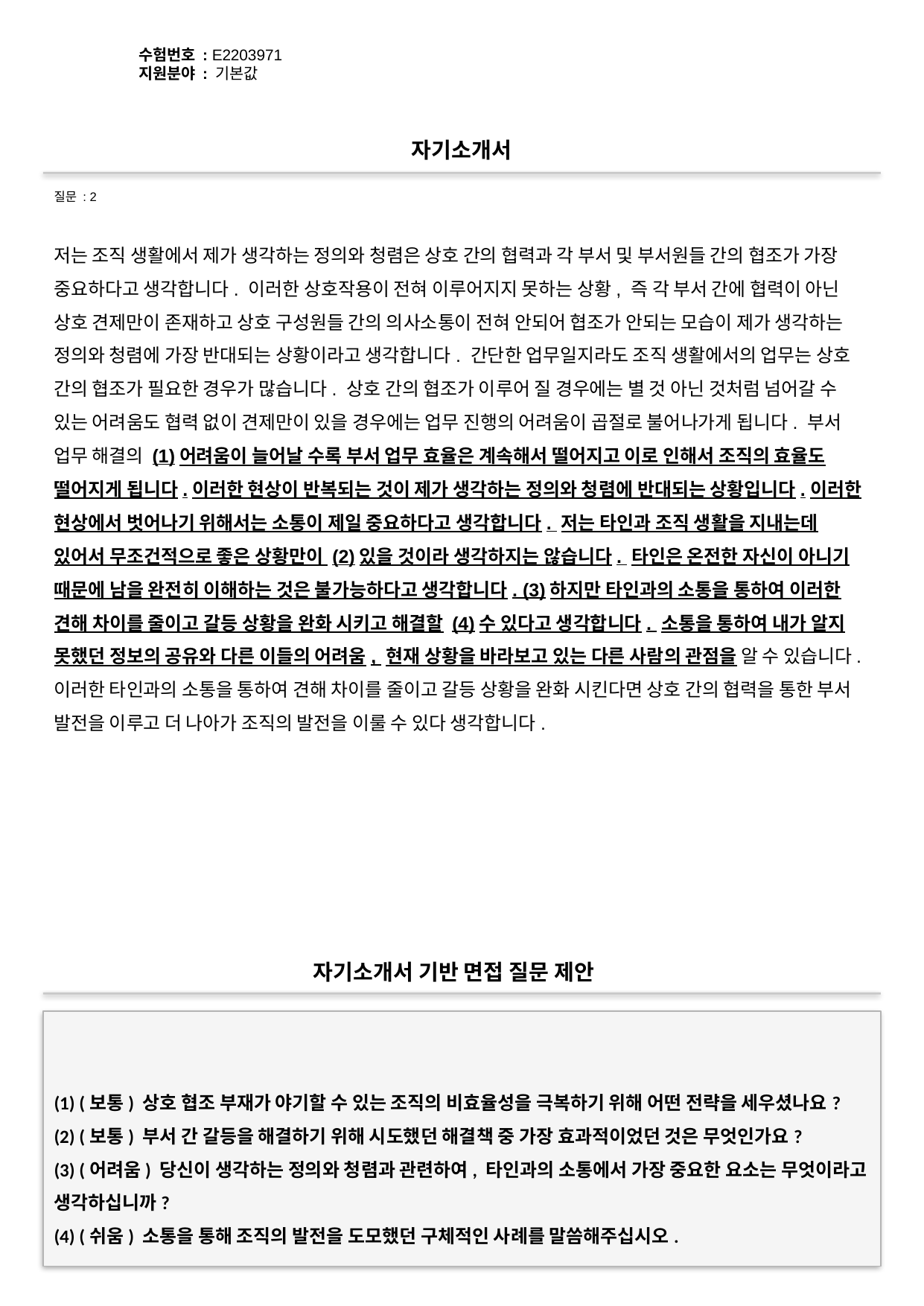

수험번호 : E2203971
지원분야 : 기본값
#

자기소개서

질문 : 2

저는 조직 생활에서 제가 생각하는 정의와 청렴은 상호 간의 협력과 각 부서 및 부서원들 간의 협조가 가장 중요하다고 생각합니다. 이러한 상호작용이 전혀 이루어지지 못하는 상황, 즉 각 부서 간에 협력이 아닌 상호 견제만이 존재하고 상호 구성원들 간의 의사소통이 전혀 안되어 협조가 안되는 모습이 제가 생각하는 정의와 청렴에 가장 반대되는 상황이라고 생각합니다. 간단한 업무일지라도 조직 생활에서의 업무는 상호 간의 협조가 필요한 경우가 많습니다. 상호 간의 협조가 이루어 질 경우에는 별 것 아닌 것처럼 넘어갈 수 있는 어려움도 협력 없이 견제만이 있을 경우에는 업무 진행의 어려움이 곱절로 불어나가게 됩니다. 부서 업무 해결의 (1)어려움이 늘어날 수록 부서 업무 효율은 계속해서 떨어지고 이로 인해서 조직의 효율도 떨어지게 됩니다.이러한 현상이 반복되는 것이 제가 생각하는 정의와 청렴에 반대되는 상황입니다.이러한 현상에서 벗어나기 위해서는 소통이 제일 중요하다고 생각합니다. 저는 타인과 조직 생활을 지내는데 있어서 무조건적으로 좋은 상황만이 (2)있을 것이라 생각하지는 않습니다. 타인은 온전한 자신이 아니기 때문에 남을 완전히 이해하는 것은 불가능하다고 생각합니다. (3)하지만 타인과의 소통을 통하여 이러한 견해 차이를 줄이고 갈등 상황을 완화 시키고 해결할 (4)수 있다고 생각합니다. 소통을 통하여 내가 알지 못했던 정보의 공유와 다른 이들의 어려움, 현재 상황을 바라보고 있는 다른 사람의 관점을 알 수 있습니다. 이러한 타인과의 소통을 통하여 견해 차이를 줄이고 갈등 상황을 완화 시킨다면 상호 간의 협력을 통한 부서 발전을 이루고 더 나아가 조직의 발전을 이룰 수 있다 생각합니다.

자기소개서 기반 면접 질문 제안

(1) (보통) 상호 협조 부재가 야기할 수 있는 조직의 비효율성을 극복하기 위해 어떤 전략을 세우셨나요?
(2) (보통) 부서 간 갈등을 해결하기 위해 시도했던 해결책 중 가장 효과적이었던 것은 무엇인가요?
(3) (어려움) 당신이 생각하는 정의와 청렴과 관련하여, 타인과의 소통에서 가장 중요한 요소는 무엇이라고 생각하십니까?
(4) (쉬움) 소통을 통해 조직의 발전을 도모했던 구체적인 사례를 말씀해주십시오.